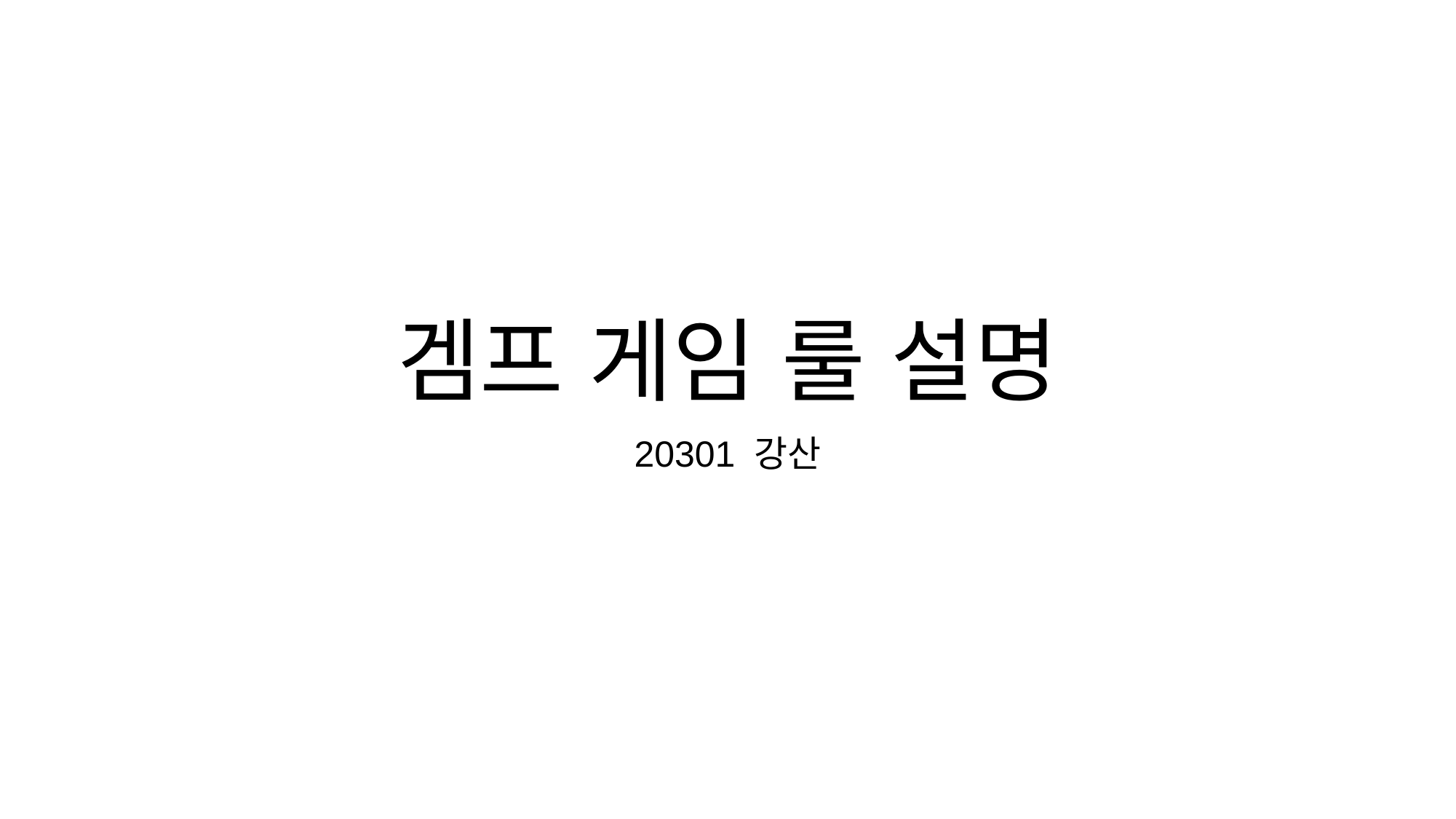

# 겜프 게임 룰 설명
20301 강산